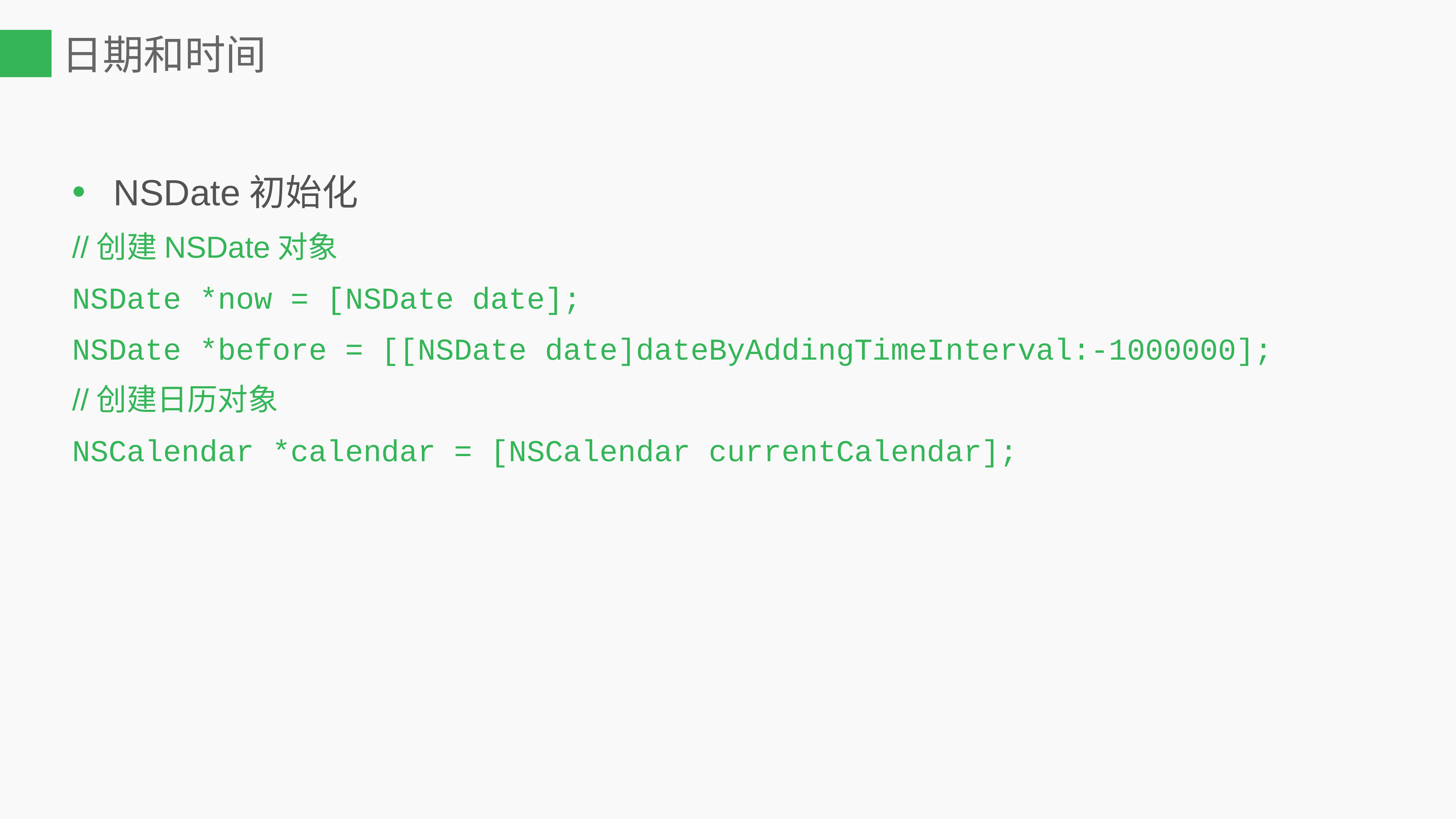

# 日期和时间
NSDate初始化
//创建NSDate对象
NSDate *now = [NSDate date];
NSDate *before = [[NSDate date]dateByAddingTimeInterval:-1000000];
//创建日历对象
NSCalendar *calendar = [NSCalendar currentCalendar];